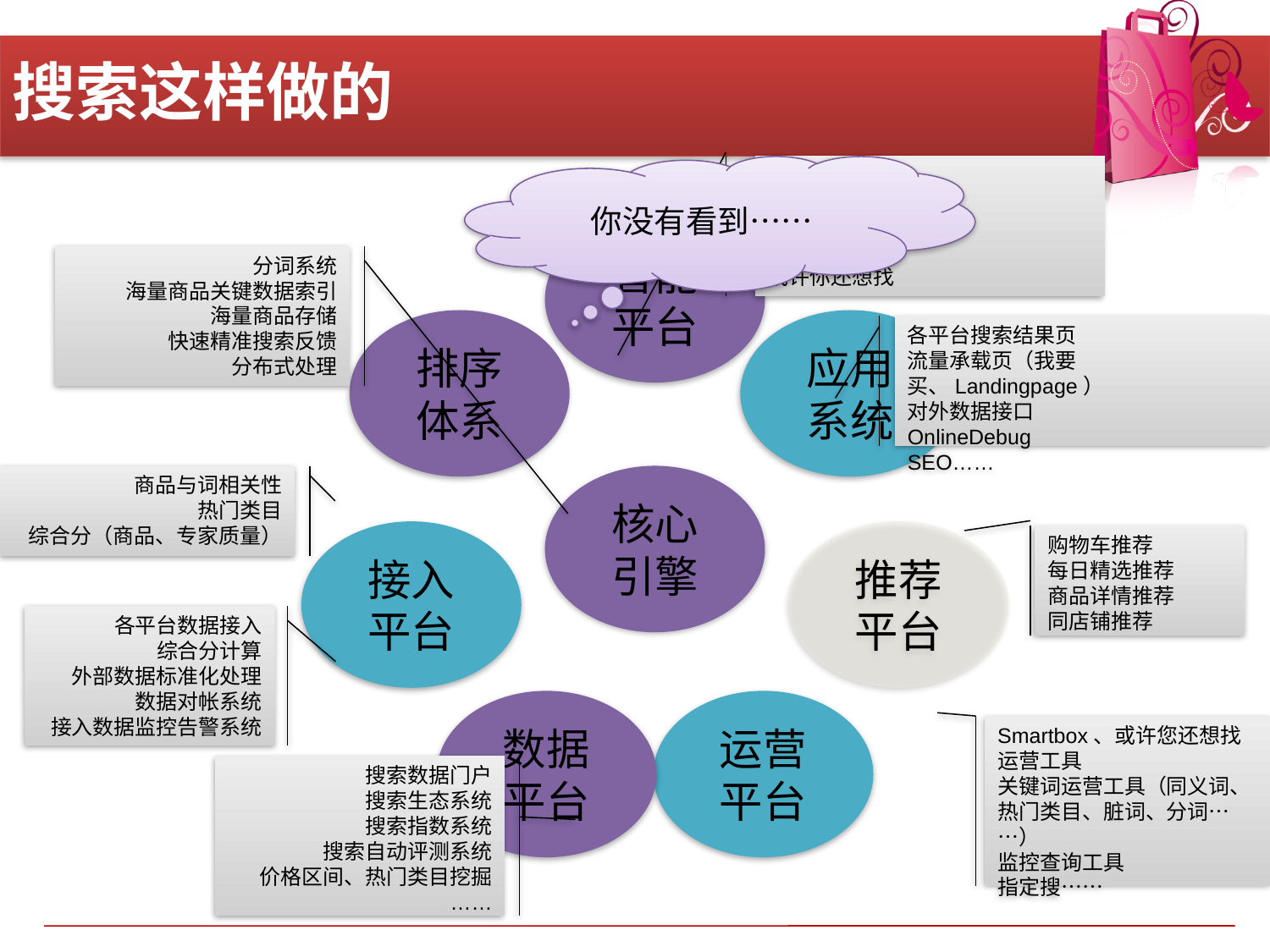

# 搜索这样做的
智能QRW
智能同义词
智能季节、地域区分
Smartbox
或许你还想找
分词系统
海量商品关键数据索引
海量商品存储
快速精准搜索反馈
分布式处理

各平台搜索结果页
流量承载页（我要买、Landingpage）
对外数据接口
OnlineDebug
SEO……
商品与词相关性
热门类目
综合分（商品、专家质量）
购物车推荐
每日精选推荐
商品详情推荐
同店铺推荐
各平台数据接入
综合分计算
外部数据标准化处理
数据对帐系统
接入数据监控告警系统
Smartbox、或许您还想找运营工具
关键词运营工具（同义词、热门类目、脏词、分词……）
监控查询工具
指定搜……
搜索数据门户
搜索生态系统
搜索指数系统
搜索自动评测系统
价格区间、热门类目挖掘
……

你没有看到……
核心引擎
智能平台
应用系统
推荐平台
运营平台
接入平台
排序体系